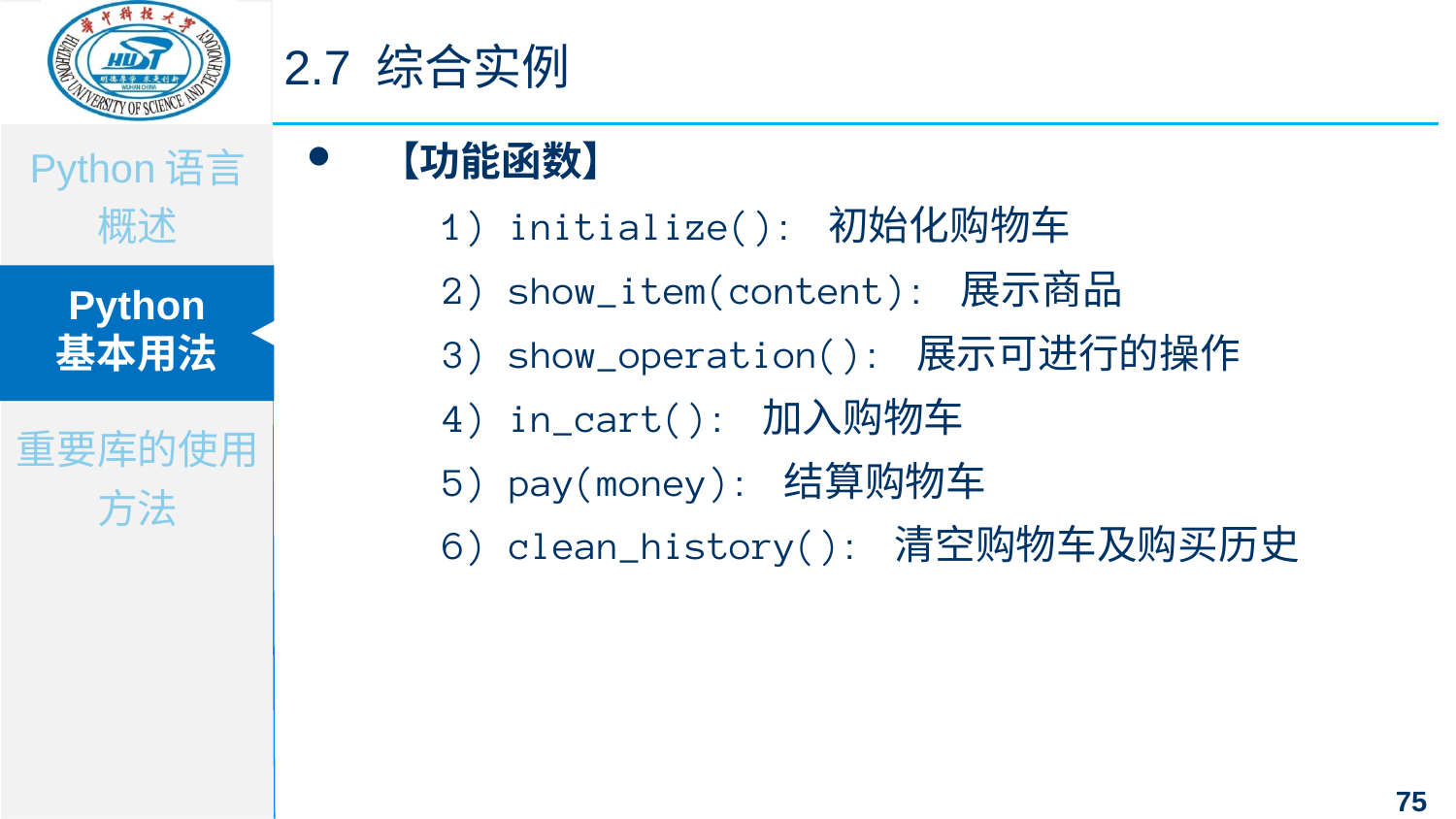

2.7 综合实例
【功能函数】
1) initialize(): 初始化购物车
2) show_item(content): 展示商品
3) show_operation(): 展示可进行的操作
4) in_cart(): 加入购物车
5) pay(money): 结算购物车
6) clean_history(): 清空购物车及购买历史